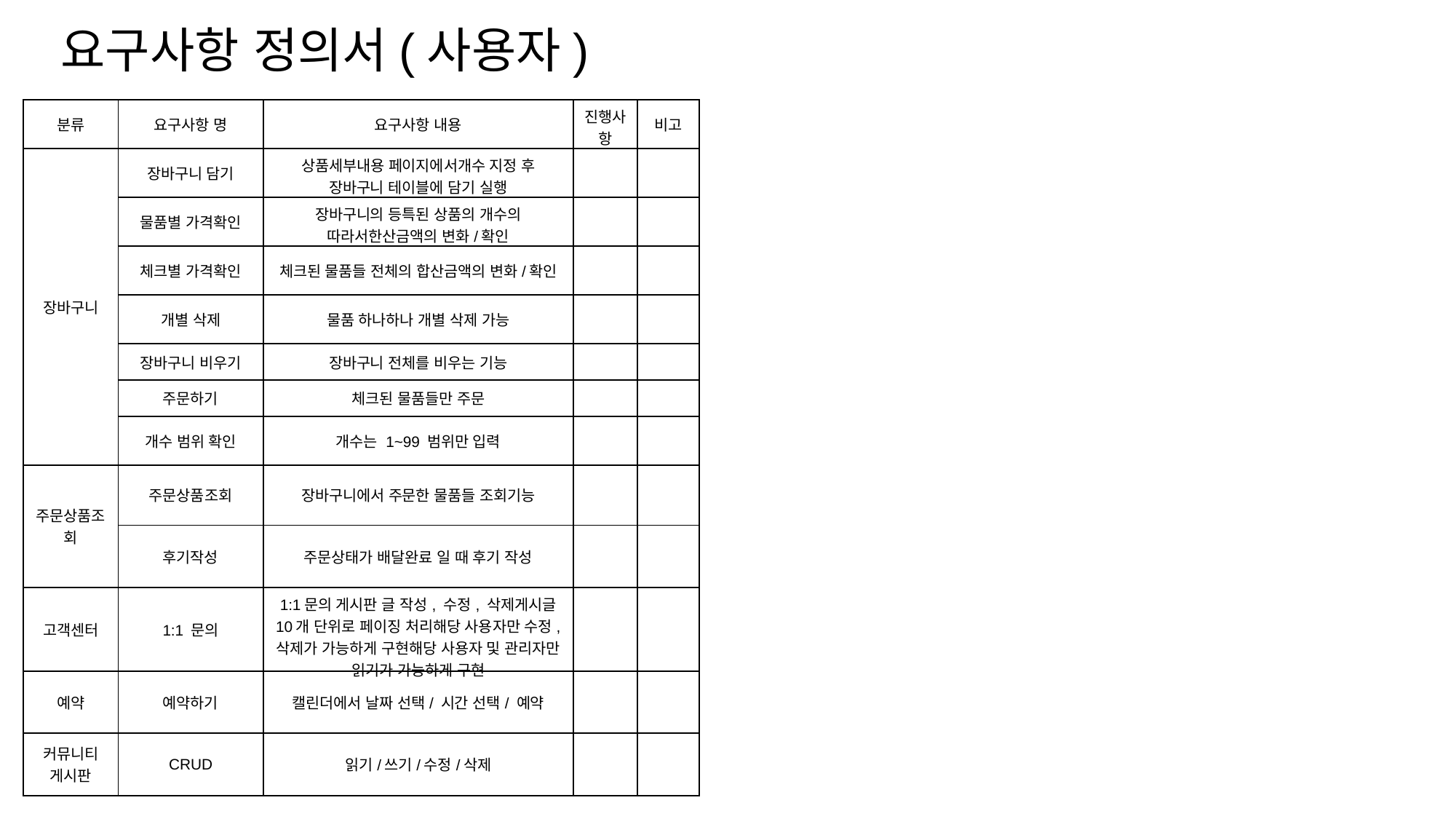

요구사항 정의서(사용자)
| 분류 | 요구사항 명 | 요구사항 내용 | 진행사항 | 비고 |
| --- | --- | --- | --- | --- |
| 장바구니 | 장바구니 담기 | 상품세부내용 페이지에서개수 지정 후 장바구니 테이블에 담기 실행 |  |  |
|  | 물품별 가격확인 | 장바구니의 등특된 상품의 개수의 따라서한산금액의 변화/확인 |  |  |
|  | 체크별 가격확인 | 체크된 물품들 전체의 합산금액의 변화/확인 |  |  |
|  | 개별 삭제 | 물품 하나하나 개별 삭제 가능 |  |  |
|  | 장바구니 비우기 | 장바구니 전체를 비우는 기능 |  |  |
|  | 주문하기 | 체크된 물품들만 주문 |  |  |
|  | 개수 범위 확인 | 개수는 1~99 범위만 입력 |  |  |
| 주문상품조회 | 주문상품조회 | 장바구니에서 주문한 물품들 조회기능 |  |  |
|  | 후기작성 | 주문상태가 배달완료 일 때 후기 작성 |  |  |
| 고객센터 | 1:1 문의 | 1:1문의 게시판 글 작성, 수정, 삭제게시글 10개 단위로 페이징 처리해당 사용자만 수정, 삭제가 가능하게 구현해당 사용자 및 관리자만 읽기가 가능하게 구현 |  |  |
| 예약 | 예약하기 | 캘린더에서 날짜 선택/ 시간 선택/ 예약 |  |  |
| 커뮤니티 게시판 | CRUD | 읽기/쓰기/수정/삭제 |  |  |